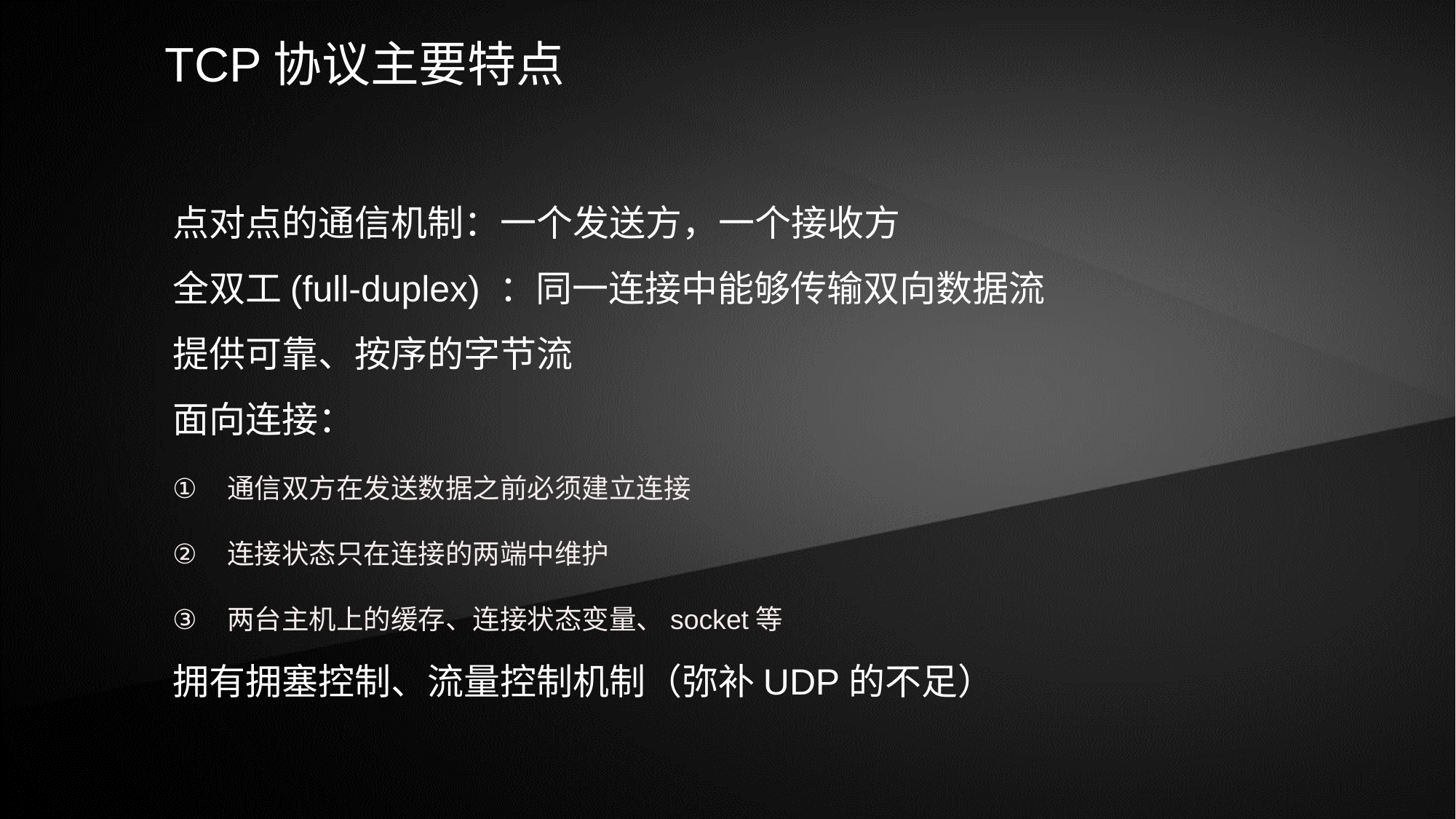

TCP协议主要特点
点对点的通信机制：一个发送方，一个接收方
全双工(full-duplex) ：同一连接中能够传输双向数据流
提供可靠、按序的字节流
面向连接：
通信双方在发送数据之前必须建立连接
连接状态只在连接的两端中维护
两台主机上的缓存、连接状态变量、socket等
拥有拥塞控制、流量控制机制（弥补UDP的不足）